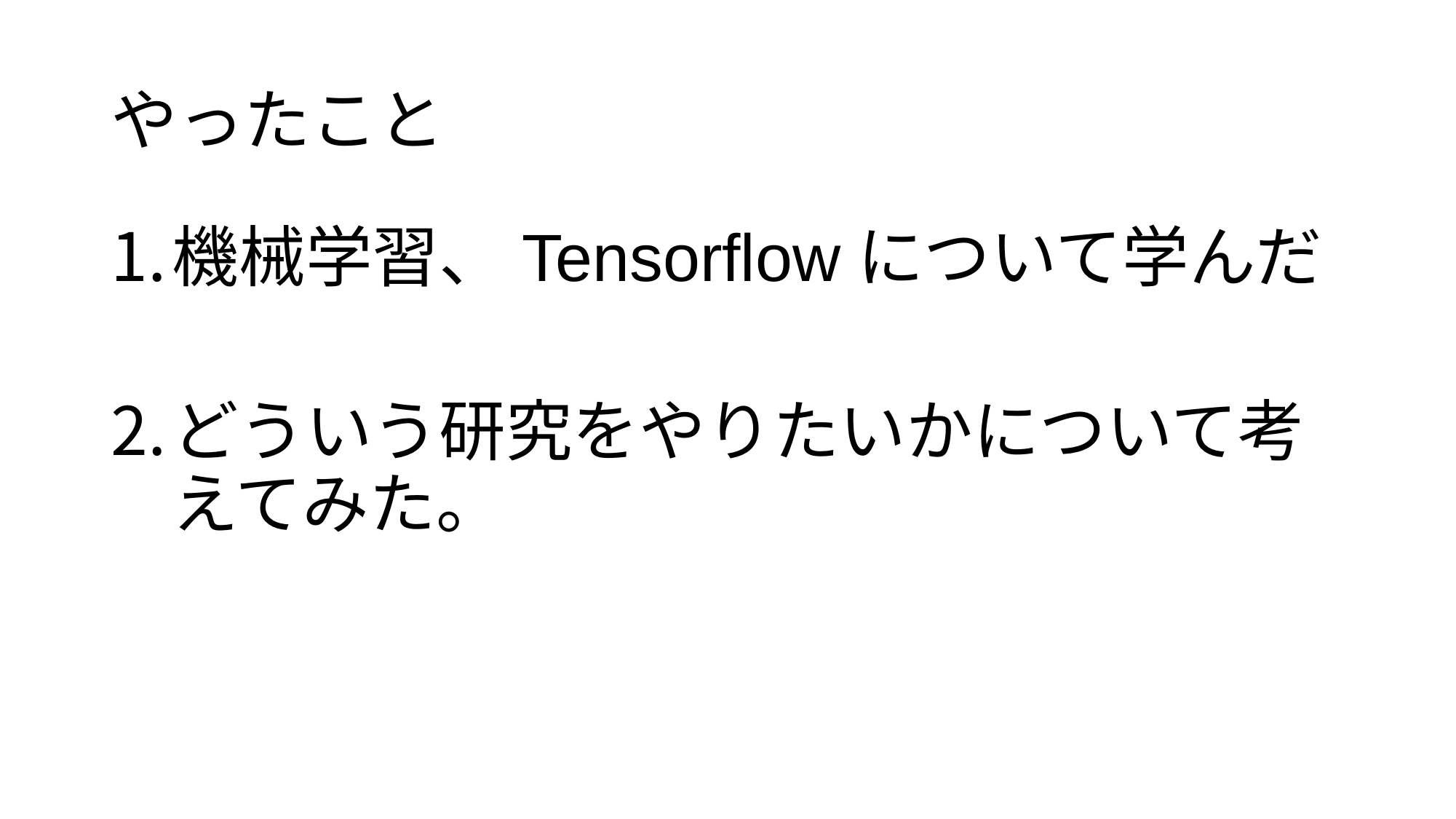

# やったこと
機械学習、Tensorflowについて学んだ

どういう研究をやりたいかについて考えてみた。